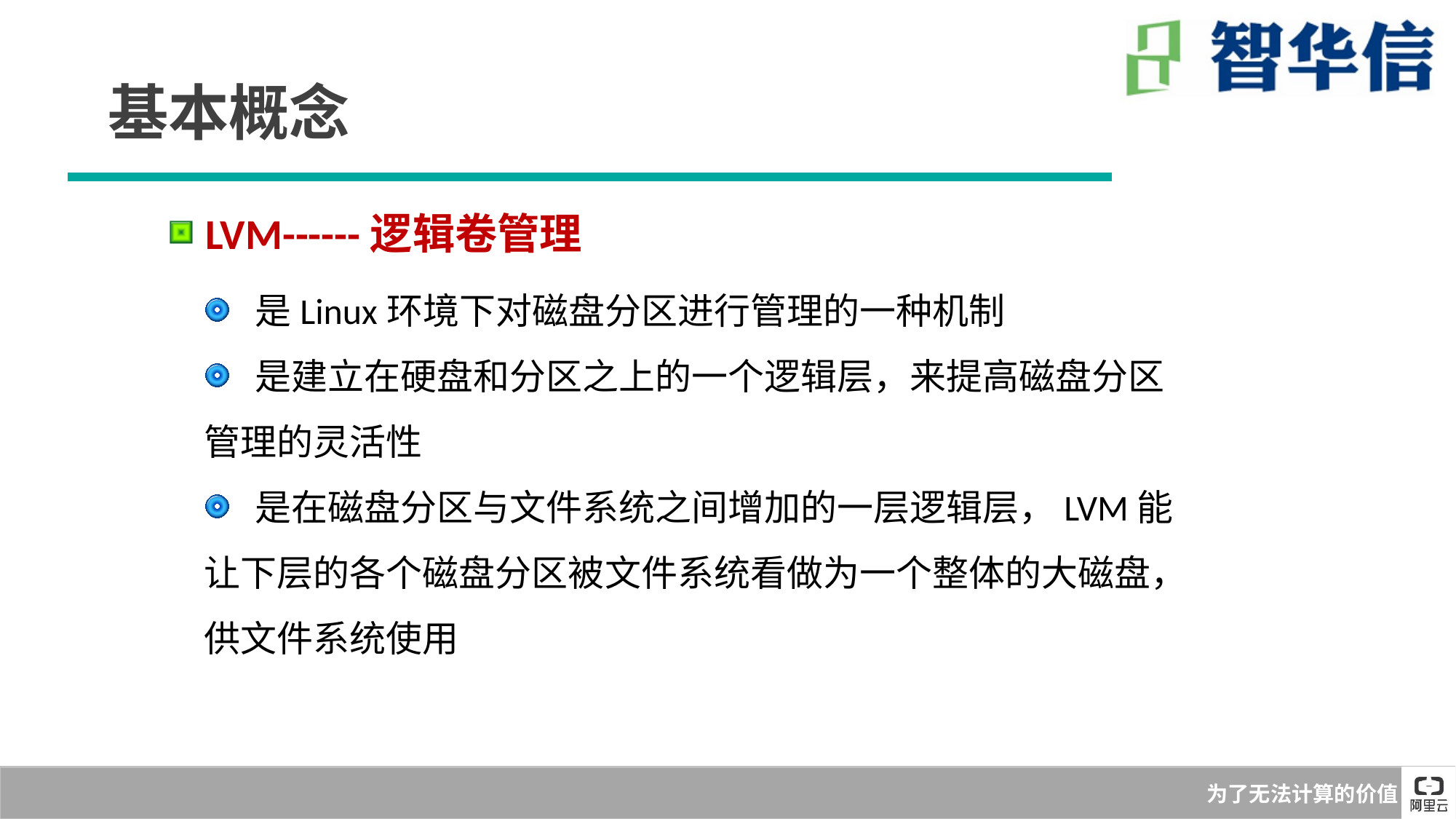

基本概念
 LVM------逻辑卷管理
  是Linux环境下对磁盘分区进行管理的一种机制
  是建立在硬盘和分区之上的一个逻辑层，来提高磁盘分区管理的灵活性
  是在磁盘分区与文件系统之间增加的一层逻辑层，LVM能让下层的各个磁盘分区被文件系统看做为一个整体的大磁盘，供文件系统使用